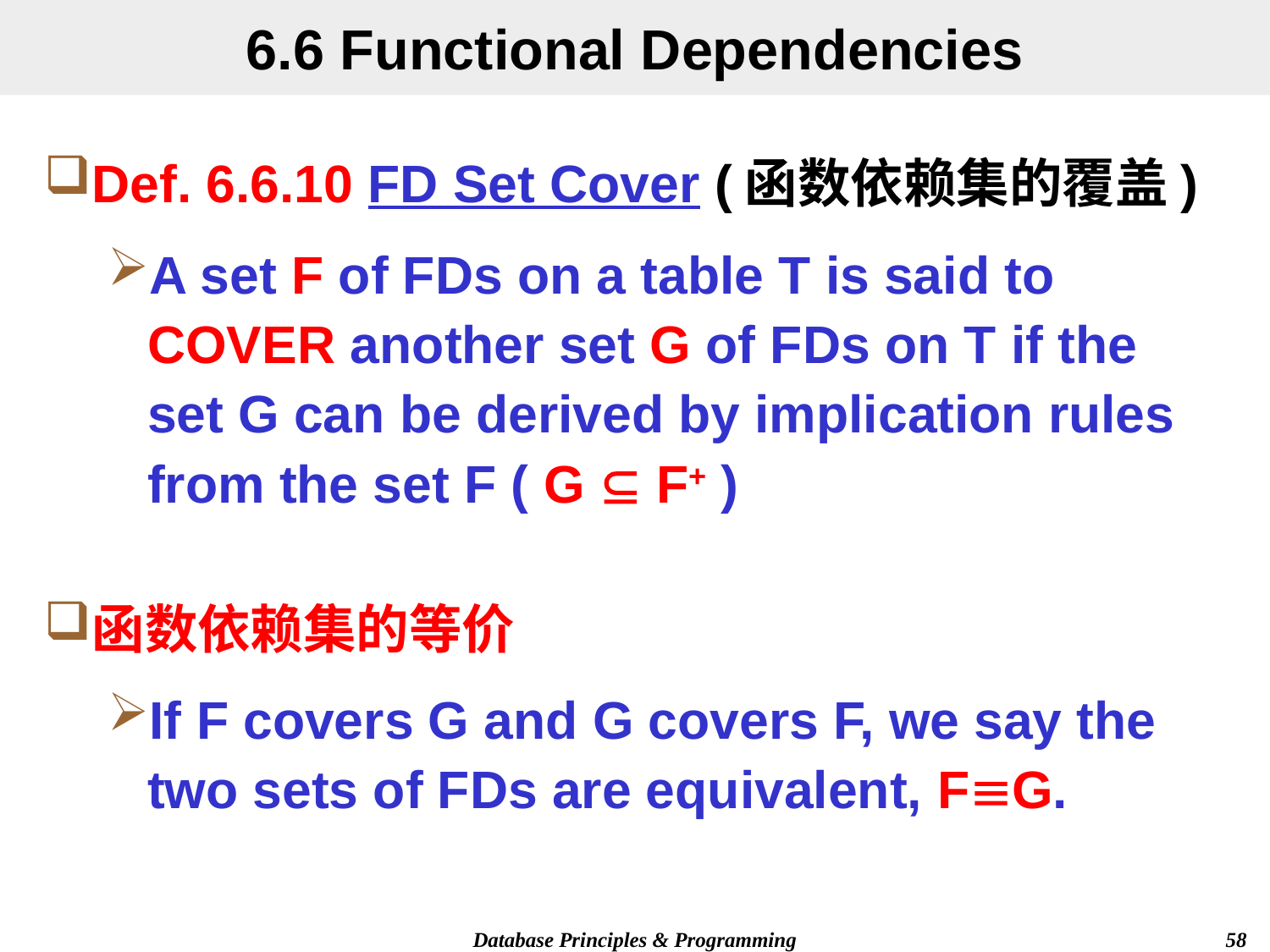

# 6.6 Functional Dependencies
Def. 6.6.10 FD Set Cover (函数依赖集的覆盖)
A set F of FDs on a table T is said to COVER another set G of FDs on T if the set G can be derived by implication rules from the set F ( G ⊆ F+ )

函数依赖集的等价
If F covers G and G covers F, we say the two sets of FDs are equivalent, F≡G.

Database Principles & Programming
58